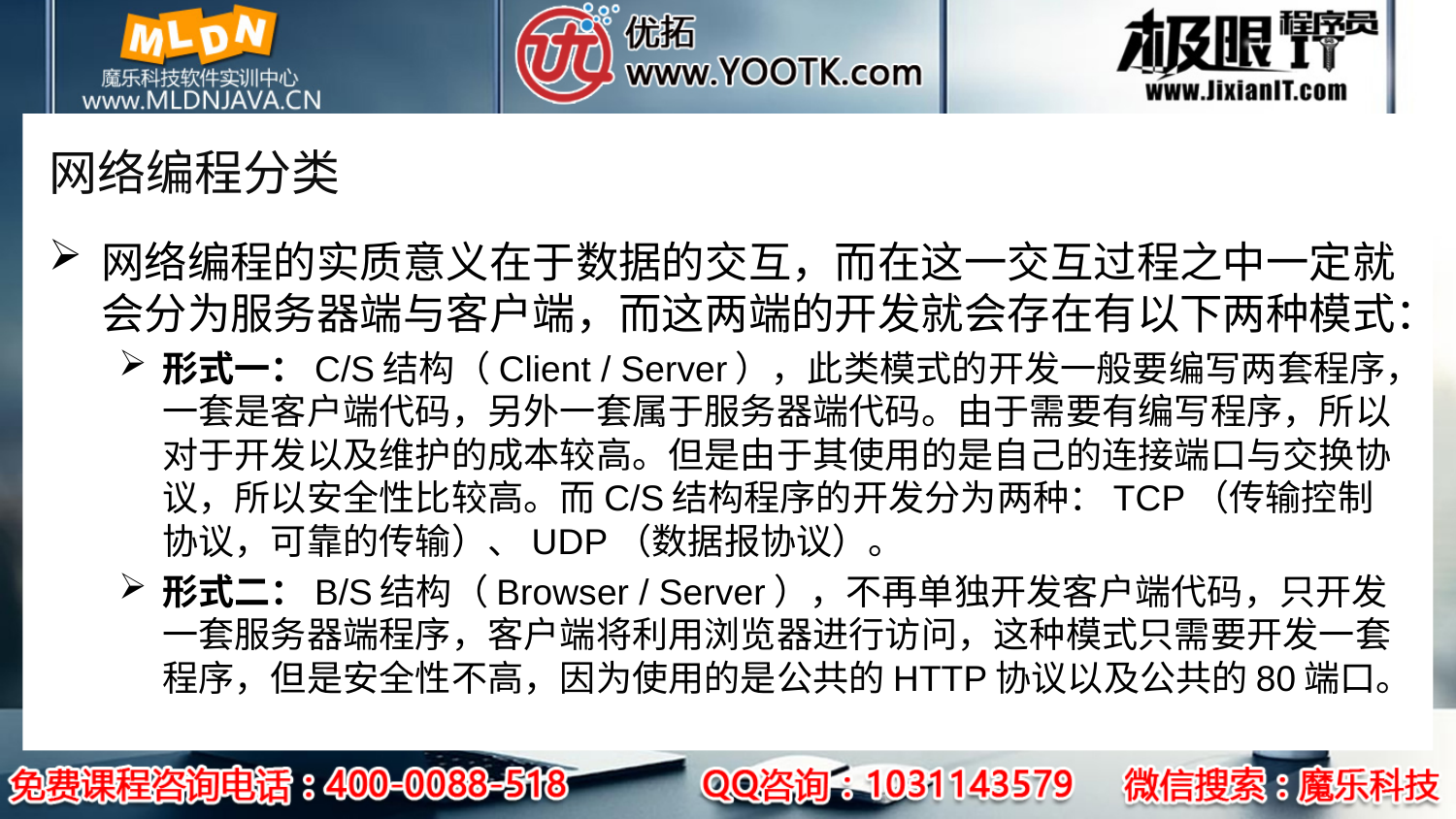

# 网络编程分类
网络编程的实质意义在于数据的交互，而在这一交互过程之中一定就会分为服务器端与客户端，而这两端的开发就会存在有以下两种模式：
形式一：C/S结构（Client / Server），此类模式的开发一般要编写两套程序，一套是客户端代码，另外一套属于服务器端代码。由于需要有编写程序，所以对于开发以及维护的成本较高。但是由于其使用的是自己的连接端口与交换协议，所以安全性比较高。而C/S结构程序的开发分为两种：TCP（传输控制协议，可靠的传输）、UDP（数据报协议）。
形式二：B/S结构（Browser / Server），不再单独开发客户端代码，只开发一套服务器端程序，客户端将利用浏览器进行访问，这种模式只需要开发一套程序，但是安全性不高，因为使用的是公共的HTTP协议以及公共的80端口。